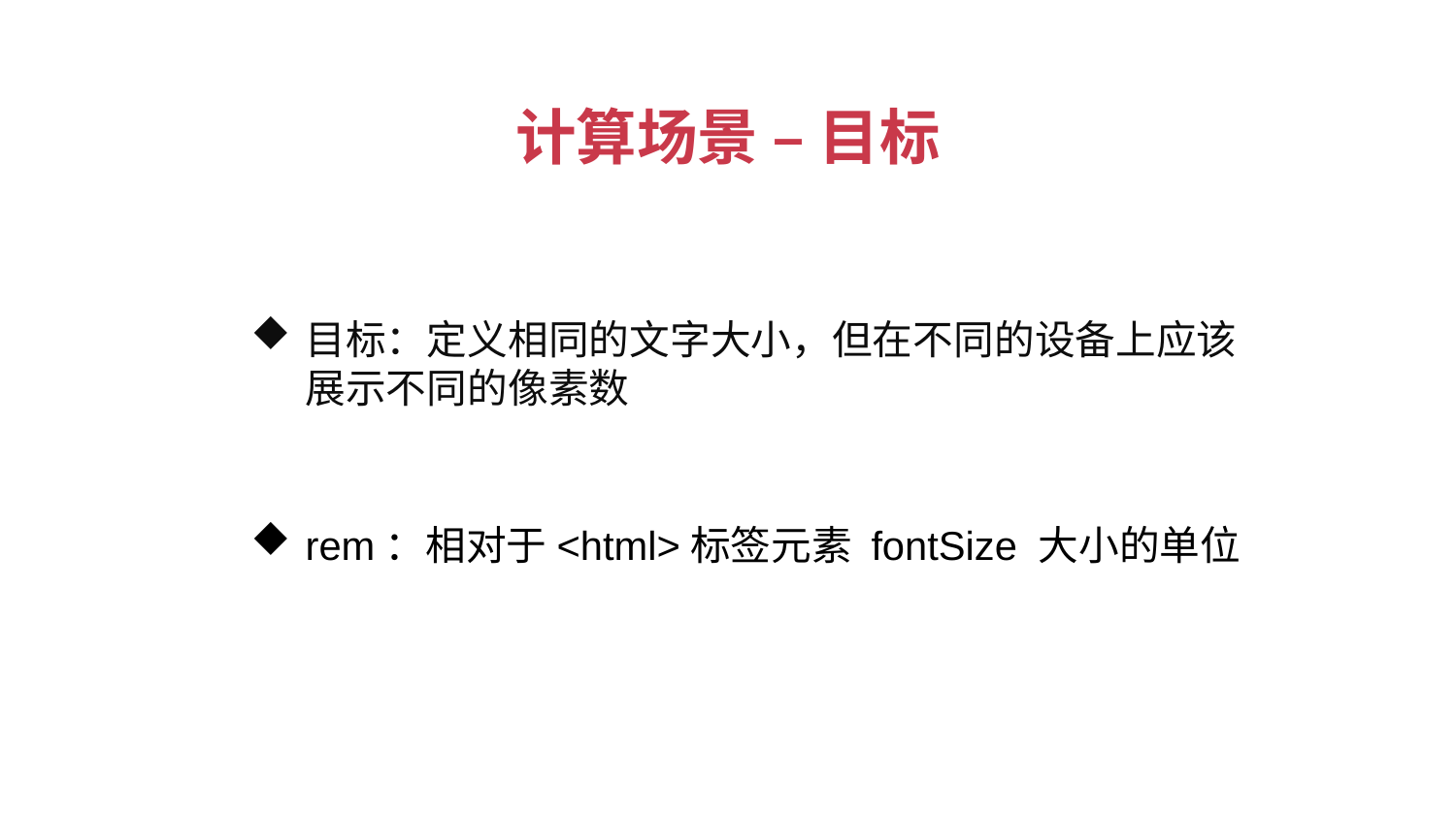

计算场景 – 目标
目标：定义相同的文字大小，但在不同的设备上应该展示不同的像素数
rem：相对于<html>标签元素 fontSize 大小的单位